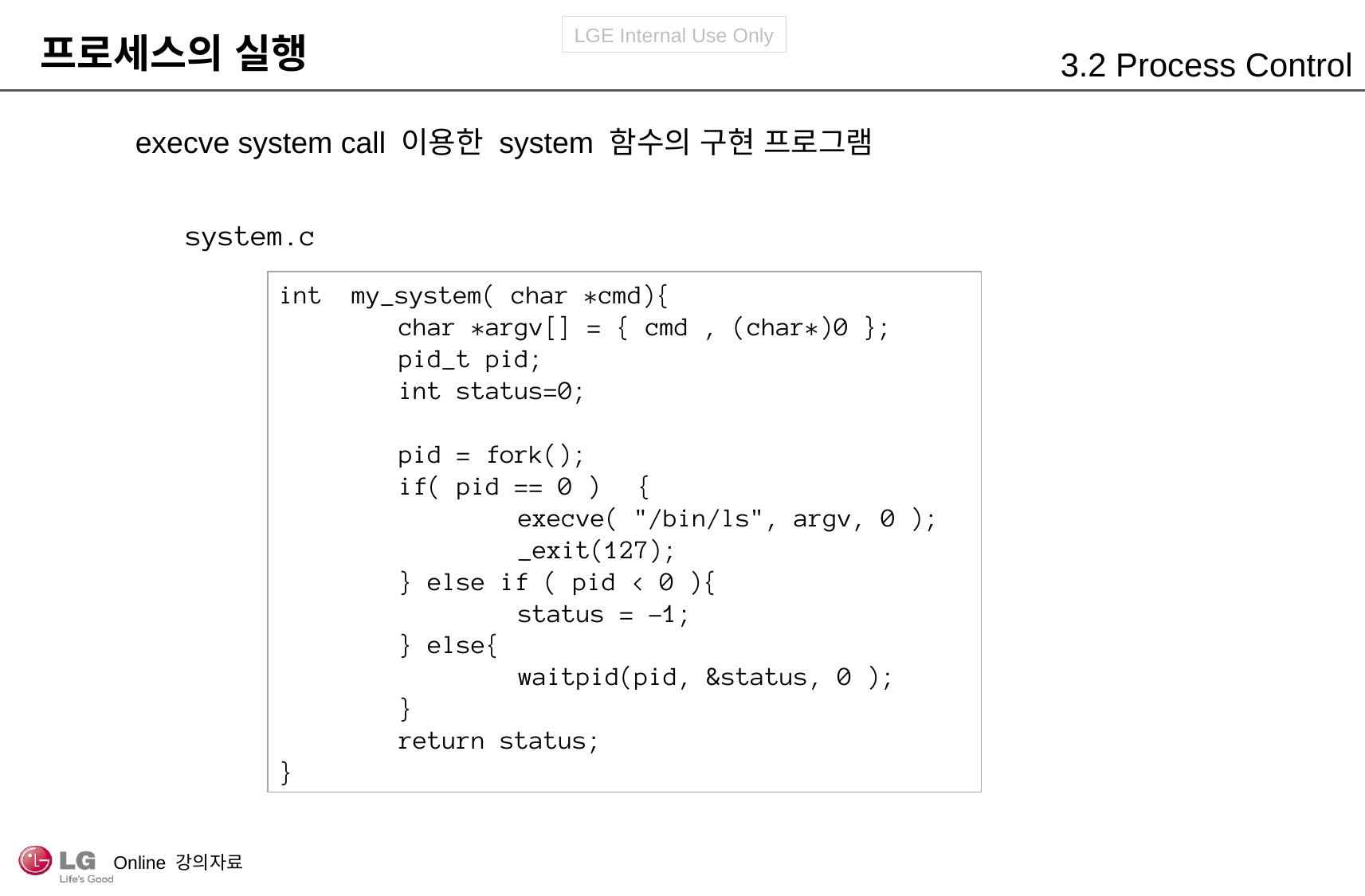

프로세스의 실행
3.2 Process Control

execve system call 이용한 system 함수의 구현 프로그램
system.c
int  my_system( char *cmd){
	char *argv[] = { cmd , (char*)0 };
	pid_t pid;
	int status=0;

	pid = fork();
	if( pid == 0 )	{
		execve( "/bin/ls", argv, 0 );
		_exit(127);
	} else if ( pid < 0 ){
		status = -1;
	} else{
		waitpid(pid, &status, 0 );
	}
	return status;
}